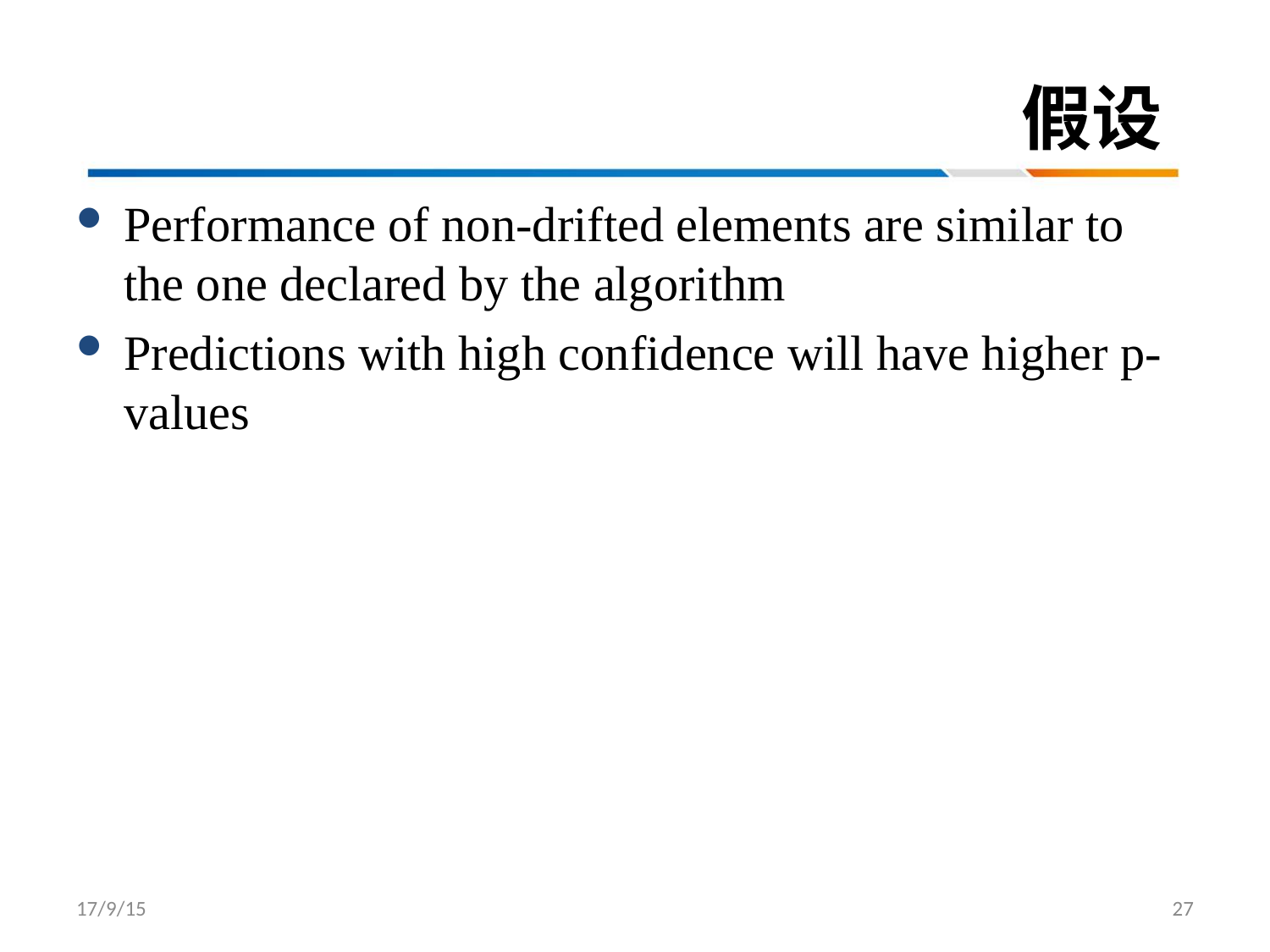

# 假设
Performance of non-drifted elements are similar to the one declared by the algorithm
Predictions with high confidence will have higher p-values
17/9/15
27